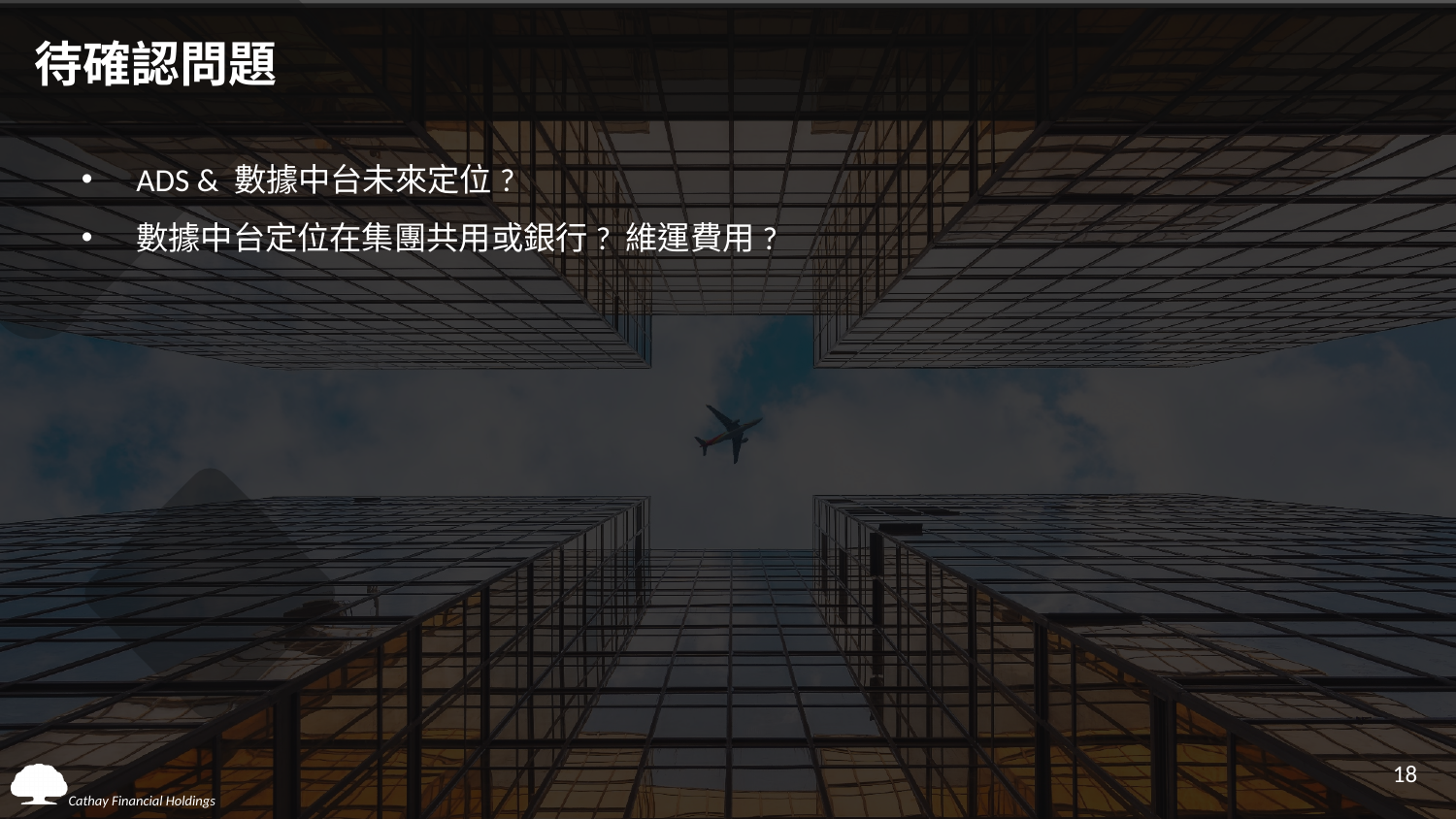

待確認問題
ADS & 數據中台未來定位?
數據中台定位在集團共用或銀行? 維運費用?
18